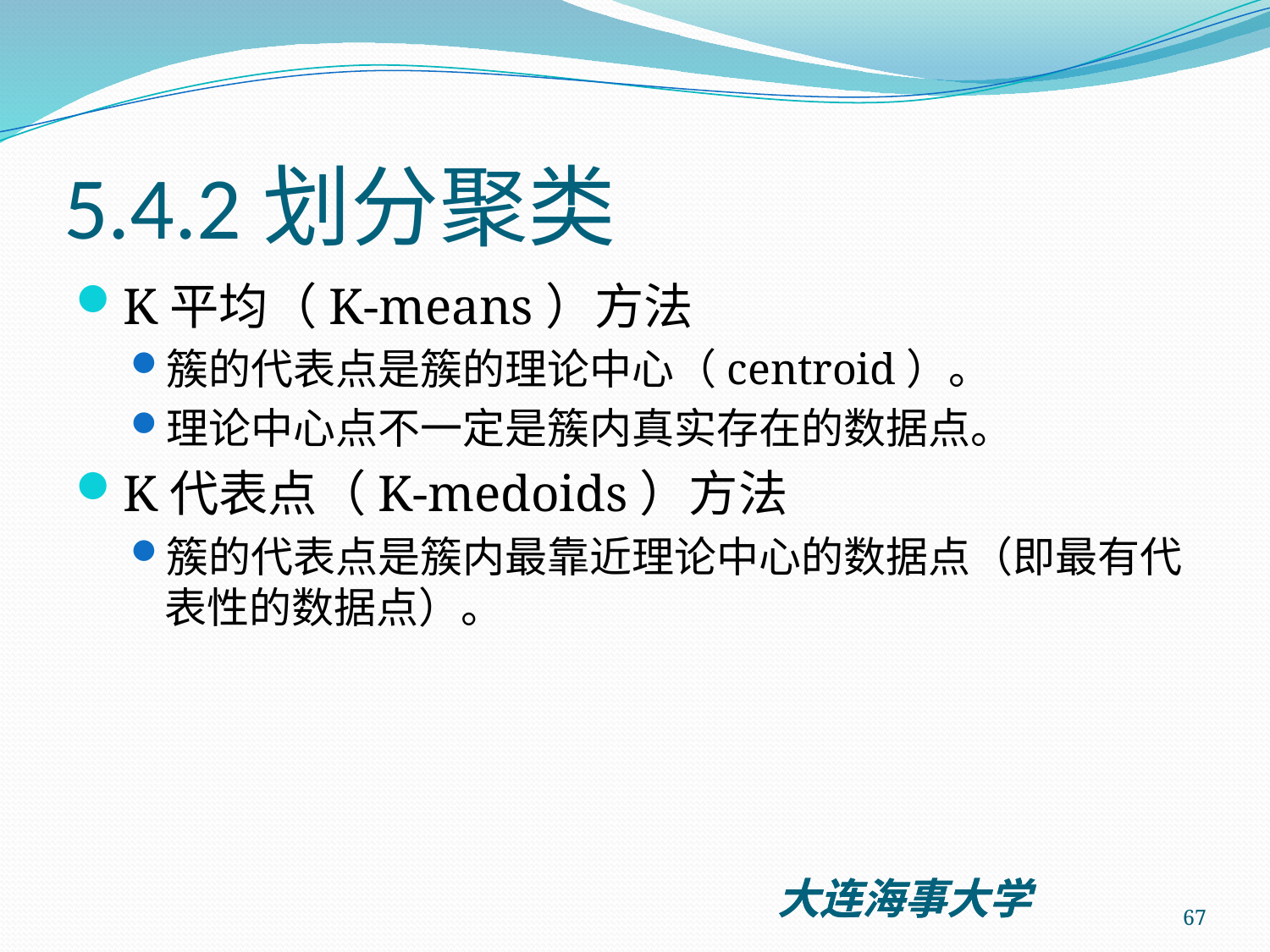

# 5.4.2划分聚类
K平均（K-means）方法
簇的代表点是簇的理论中心（centroid）。
理论中心点不一定是簇内真实存在的数据点。
K代表点（K-medoids）方法
簇的代表点是簇内最靠近理论中心的数据点（即最有代表性的数据点）。

67